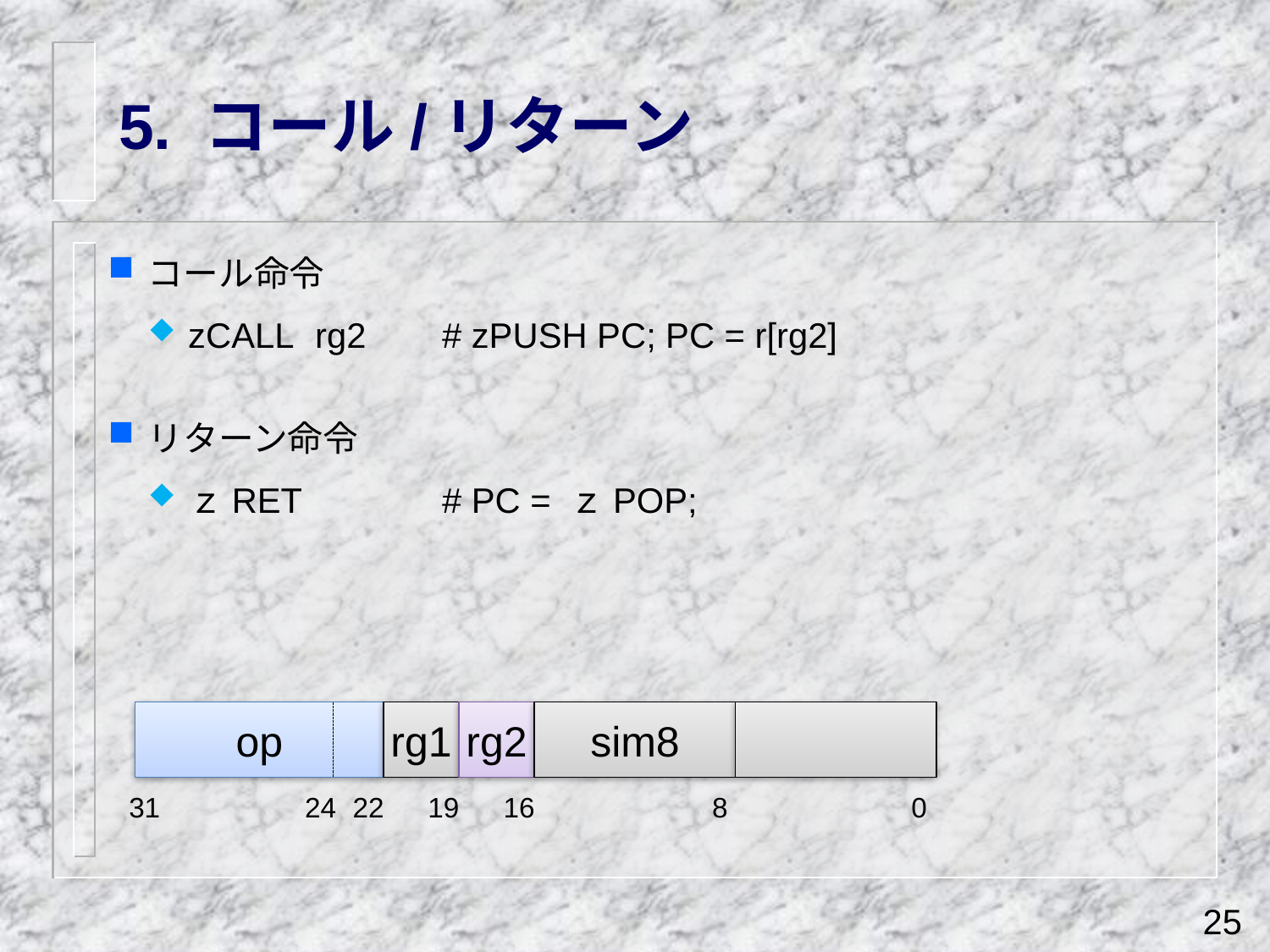

# 5. コール/リターン
コール命令
zCALL 	rg2	# zPUSH PC; PC = r[rg2]
リターン命令
ｚRET		# PC = ｚPOP;
rg1
rg2
sim8

op
16
0
31
24
22
19
8
25